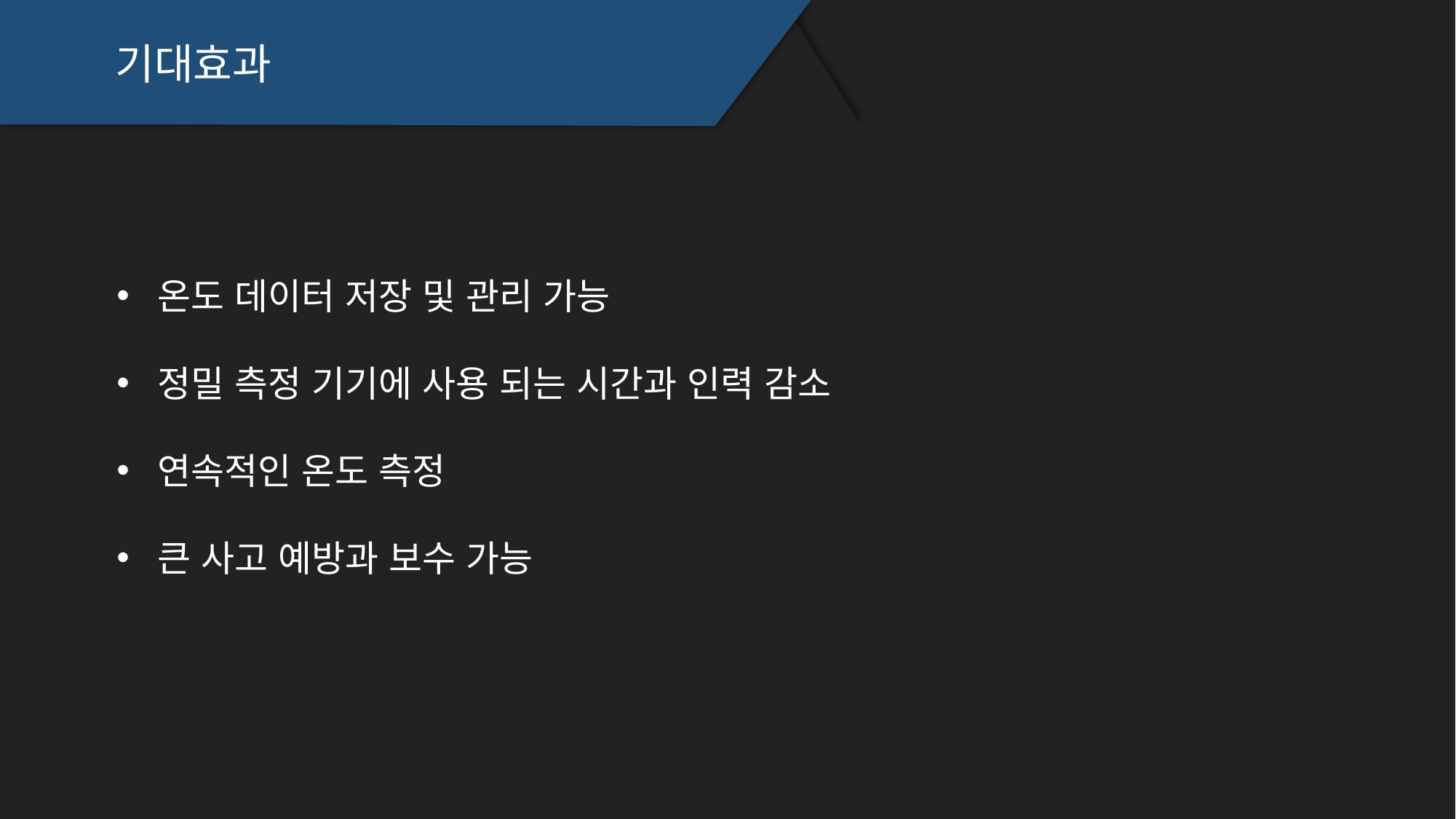

기대효과
온도 데이터 저장 및 관리 가능

정밀 측정 기기에 사용 되는 시간과 인력 감소

연속적인 온도 측정

큰 사고 예방과 보수 가능